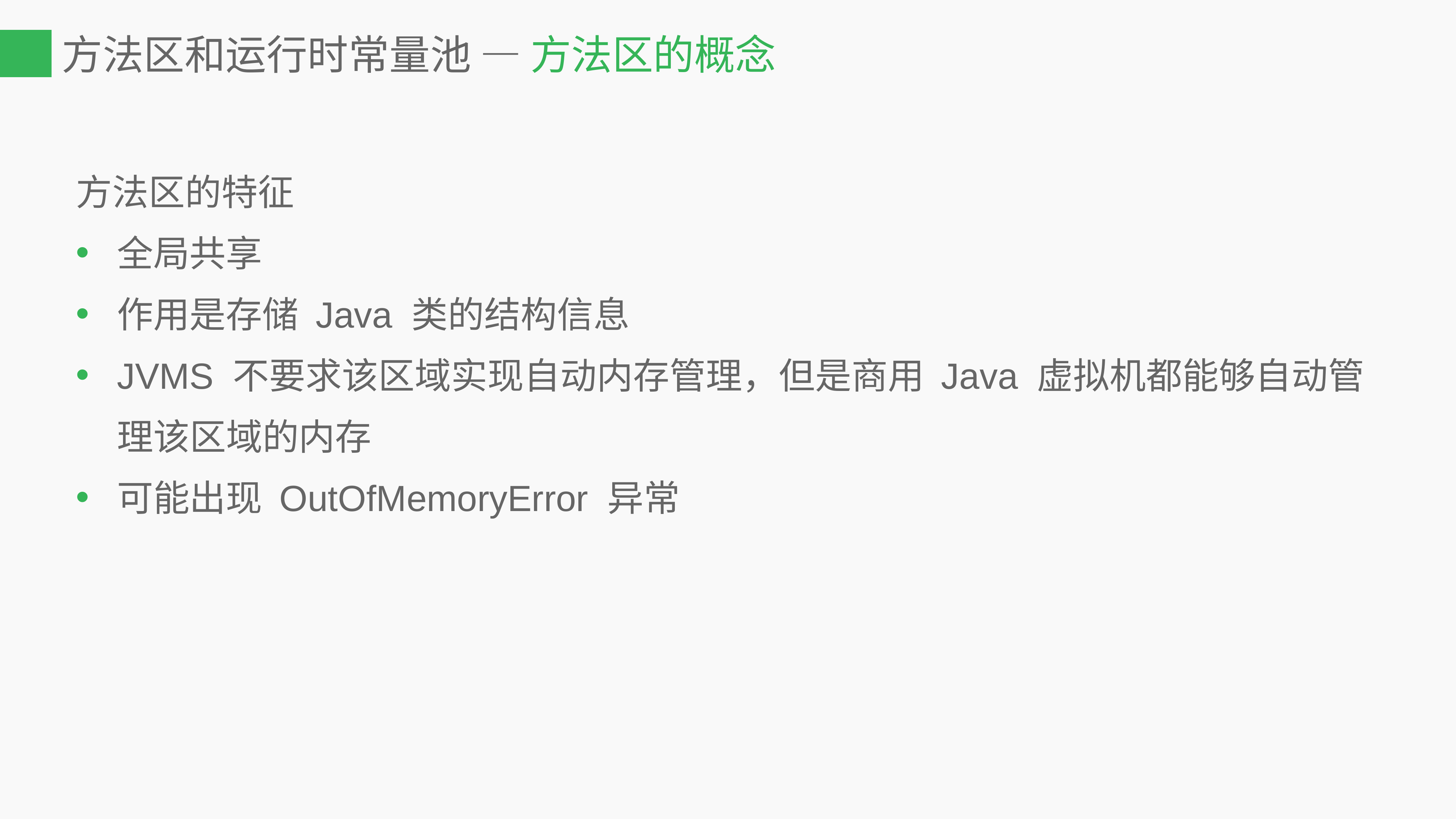

# 方法区和运行时常量池 — 方法区的概念
方法区的特征
全局共享
作用是存储 Java 类的结构信息
JVMS 不要求该区域实现自动内存管理，但是商用 Java 虚拟机都能够自动管理该区域的内存
可能出现 OutOfMemoryError 异常